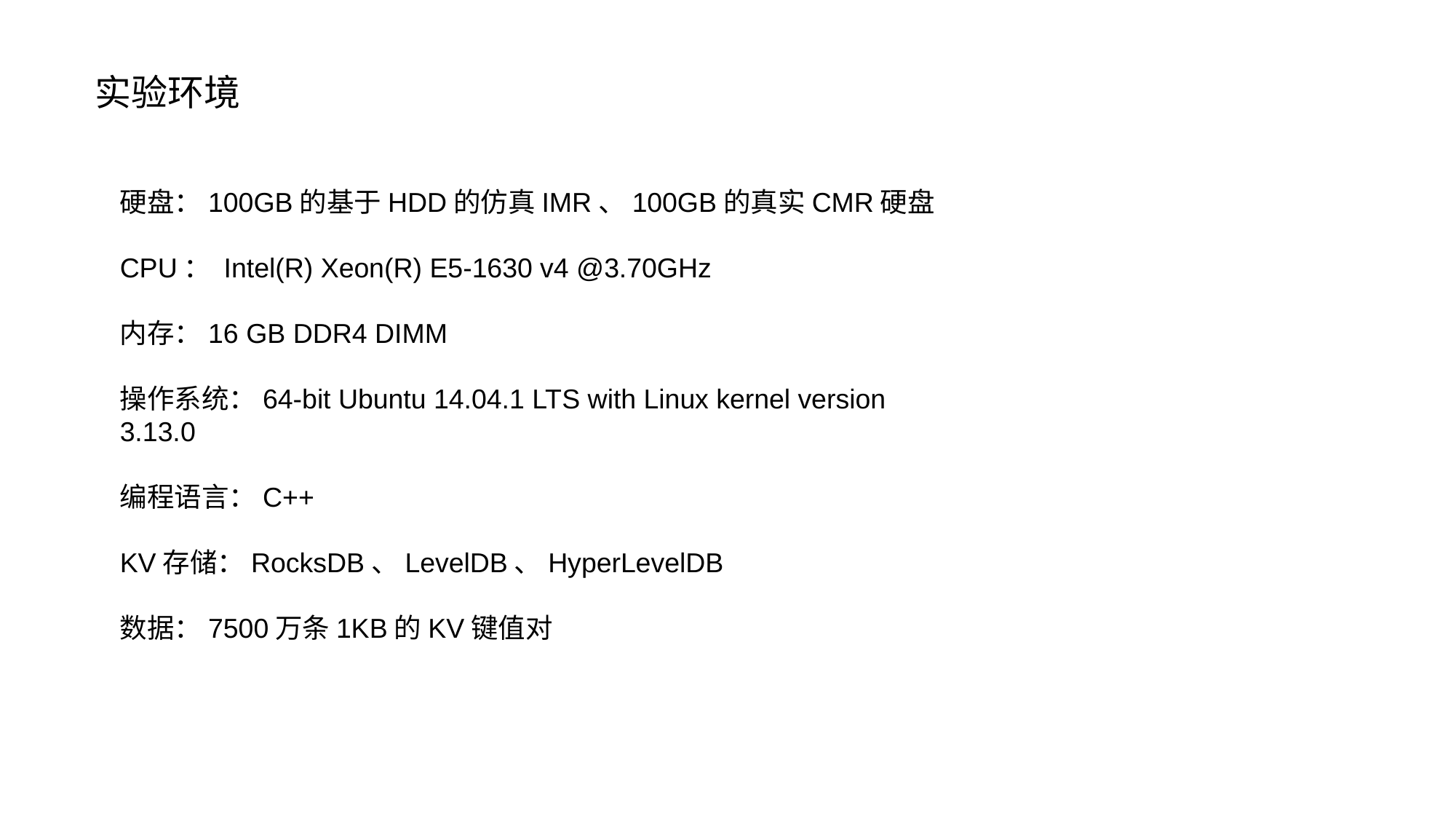

实验环境
硬盘：100GB的基于HDD的仿真IMR、100GB的真实CMR硬盘

CPU： Intel(R) Xeon(R) E5-1630 v4 @3.70GHz

内存：16 GB DDR4 DIMM

操作系统：64-bit Ubuntu 14.04.1 LTS with Linux kernel version 3.13.0

编程语言：C++

KV存储：RocksDB、LevelDB、HyperLevelDB

数据：7500万条1KB的KV键值对